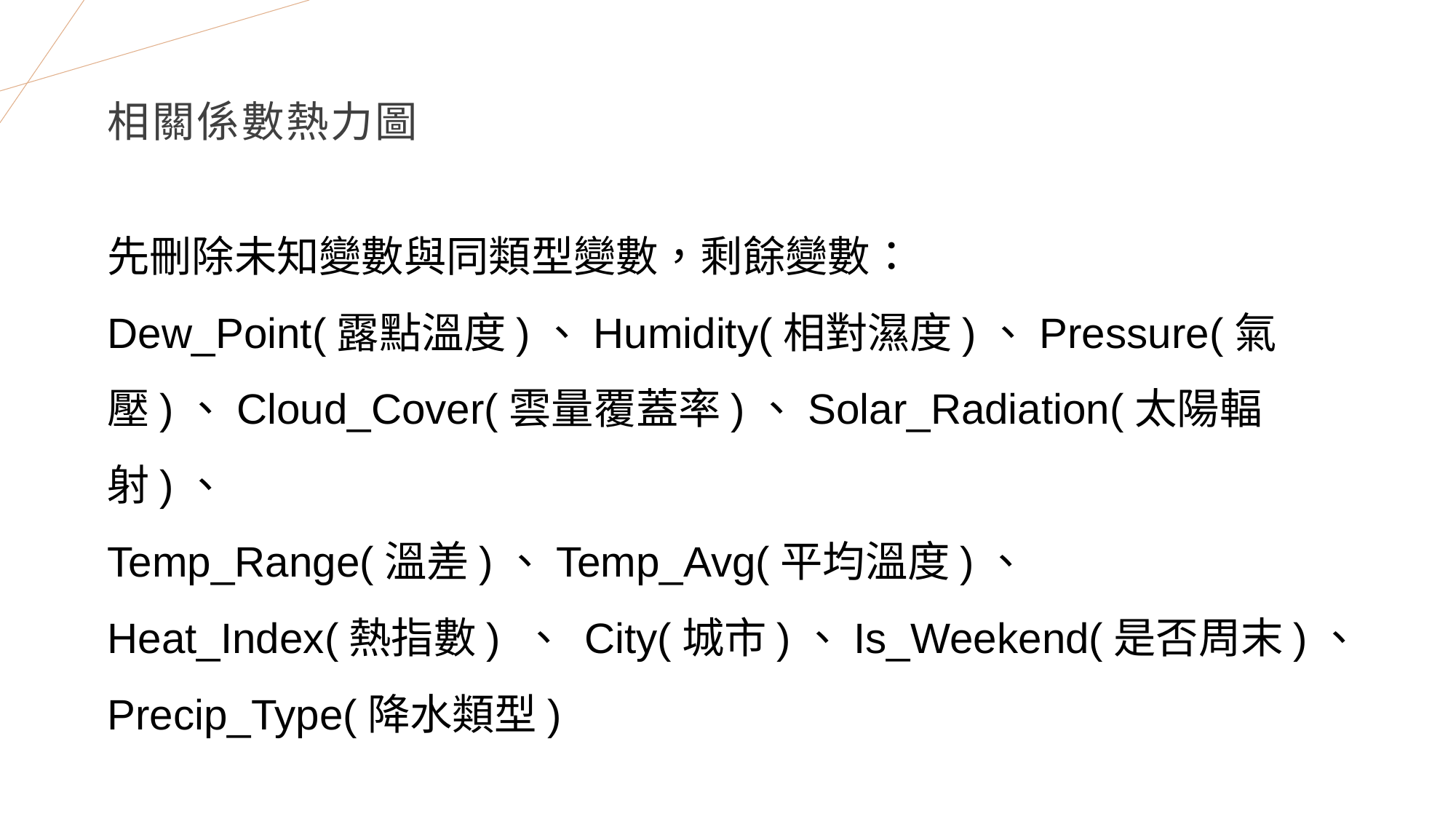

# 相關係數熱力圖
先刪除未知變數與同類型變數，剩餘變數：
Dew_Point(露點溫度)、Humidity(相對濕度)、Pressure(氣壓)、Cloud_Cover(雲量覆蓋率)、Solar_Radiation(太陽輻射)、
Temp_Range(溫差)、Temp_Avg(平均溫度)、
Heat_Index(熱指數) 、 City(城市)、Is_Weekend(是否周末)、Precip_Type(降水類型)